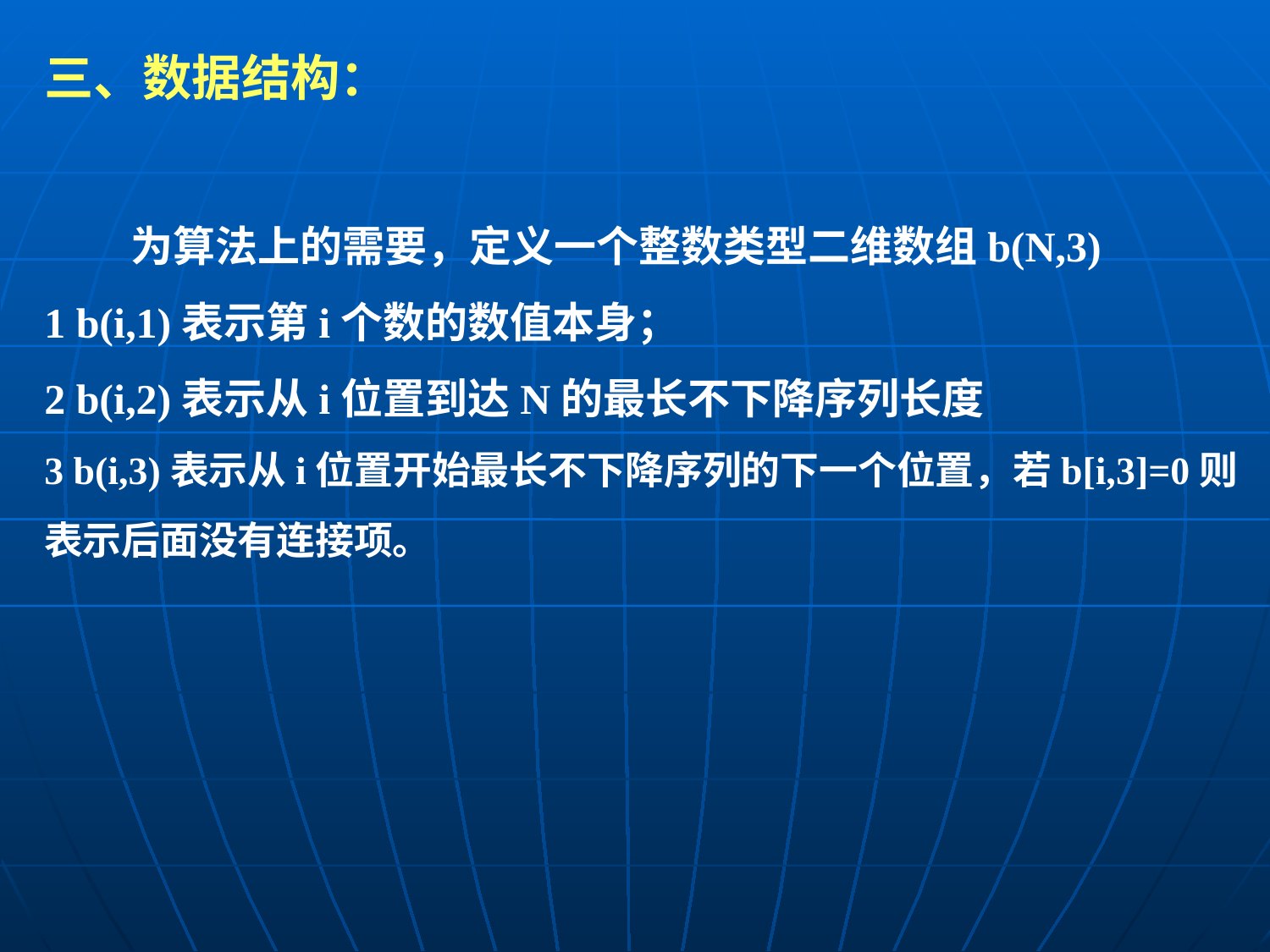

三、数据结构：

        为算法上的需要，定义一个整数类型二维数组b(N,3)
1 b(i,1)表示第i个数的数值本身；
2 b(i,2)表示从i位置到达N的最长不下降序列长度
3 b(i,3)表示从i位置开始最长不下降序列的下一个位置，若b[i,3]=0则表示后面没有连接项。